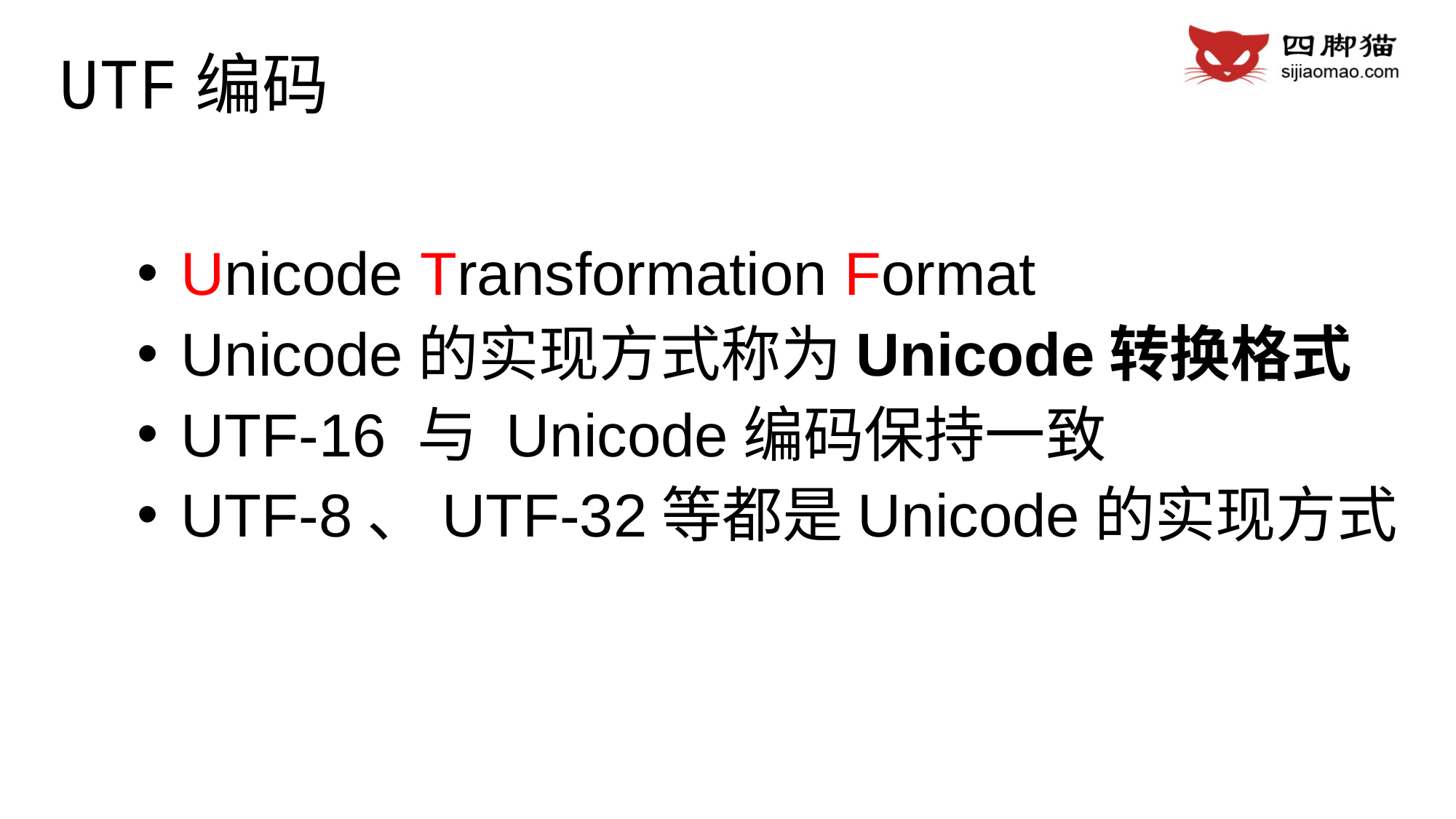

# UTF编码
 Unicode Transformation Format
 Unicode的实现方式称为Unicode转换格式
 UTF-16 与 Unicode编码保持一致
 UTF-8、UTF-32等都是Unicode的实现方式